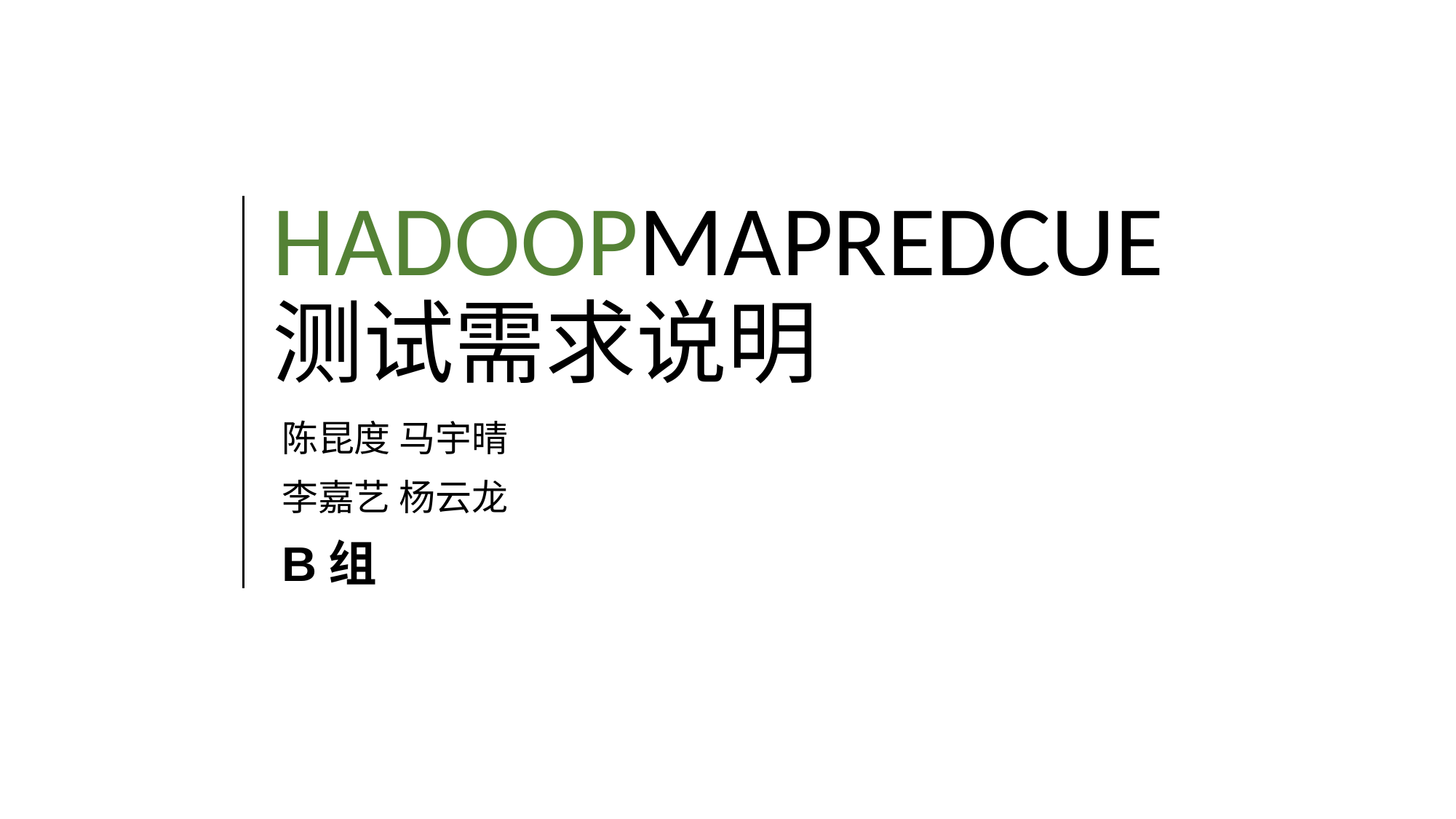

# HADOOPMAPREDCUE 测试需求说明
陈昆度 马宇晴
李嘉艺 杨云龙
B组